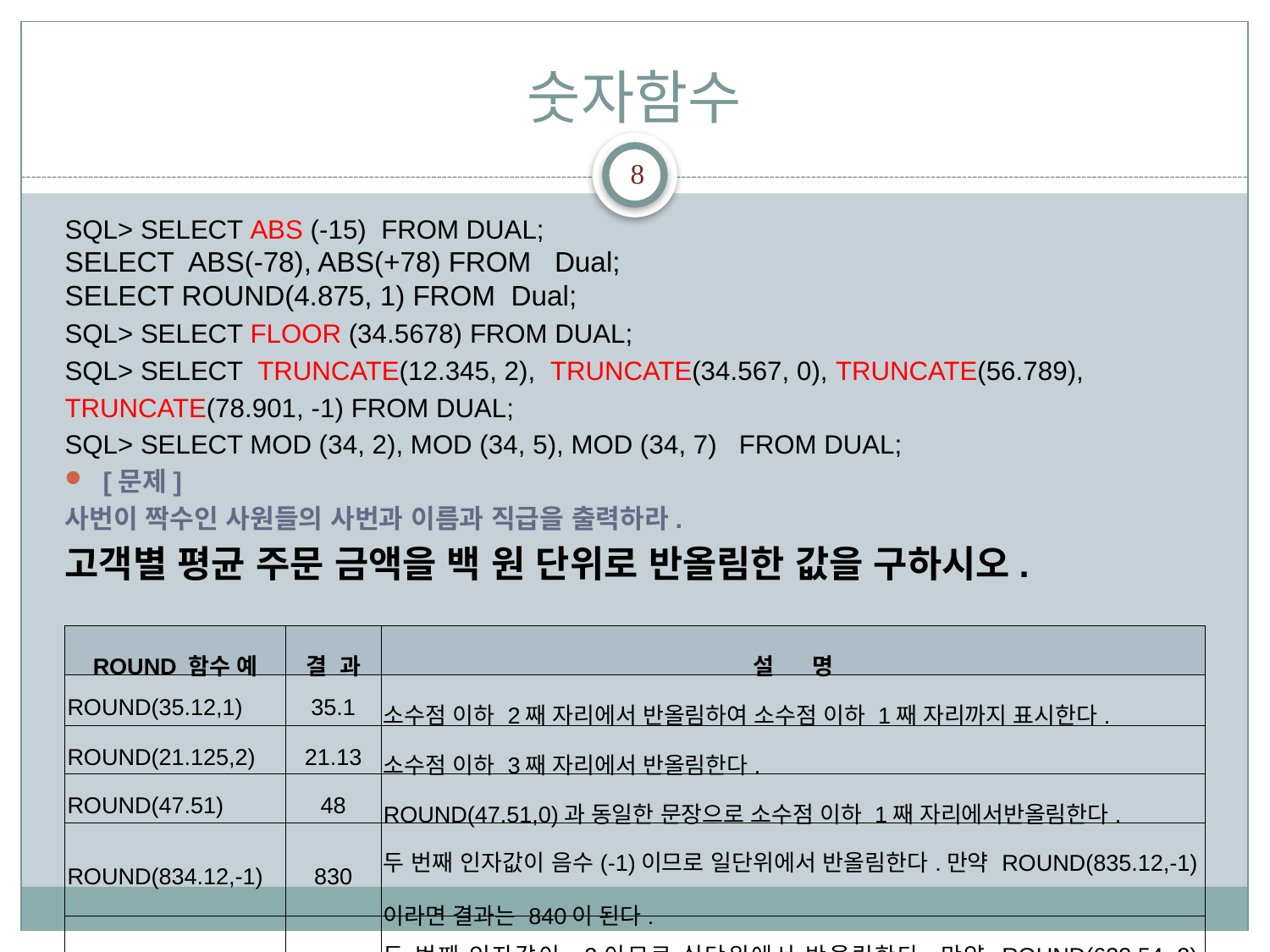

# 숫자함수

8
SQL> SELECT ABS (-15)  FROM DUAL;
SELECT  ABS(-78), ABS(+78) FROM   Dual;
SELECT ROUND(4.875, 1) FROM  Dual;
SQL> SELECT FLOOR (34.5678) FROM DUAL;
SQL> SELECT  TRUNCATE(12.345, 2),  TRUNCATE(34.567, 0), TRUNCATE(56.789),
TRUNCATE(78.901, -1) FROM DUAL;
SQL> SELECT MOD (34, 2), MOD (34, 5), MOD (34, 7)   FROM DUAL;
[문제]
사번이 짝수인 사원들의 사번과 이름과 직급을 출력하라.
고객별 평균 주문 금액을 백 원 단위로 반올림한 값을 구하시오.

| ROUND 함수 예 | 결 과 | 설 명 |
| --- | --- | --- |
| ROUND(35.12,1) | 35.1 | 소수점 이하 2째 자리에서 반올림하여 소수점 이하 1째 자리까지 표시한다. |
| ROUND(21.125,2) | 21.13 | 소수점 이하 3째 자리에서 반올림한다. |
| ROUND(47.51) | 48 | ROUND(47.51,0)과 동일한 문장으로 소수점 이하 1째 자리에서반올림한다. |
| ROUND(834.12,-1) | 830 | 두 번째 인자값이 음수(-1)이므로 일단위에서 반올림한다.만약 ROUND(835.12,-1)이라면 결과는 840이 된다. |
| ROUND(653.54,-2) | 700 | 두 번째 인자값이 -2이므로 십단위에서 반올림한다.만약 ROUND(633.54,-2)이라면 결과는 600이 된다. |